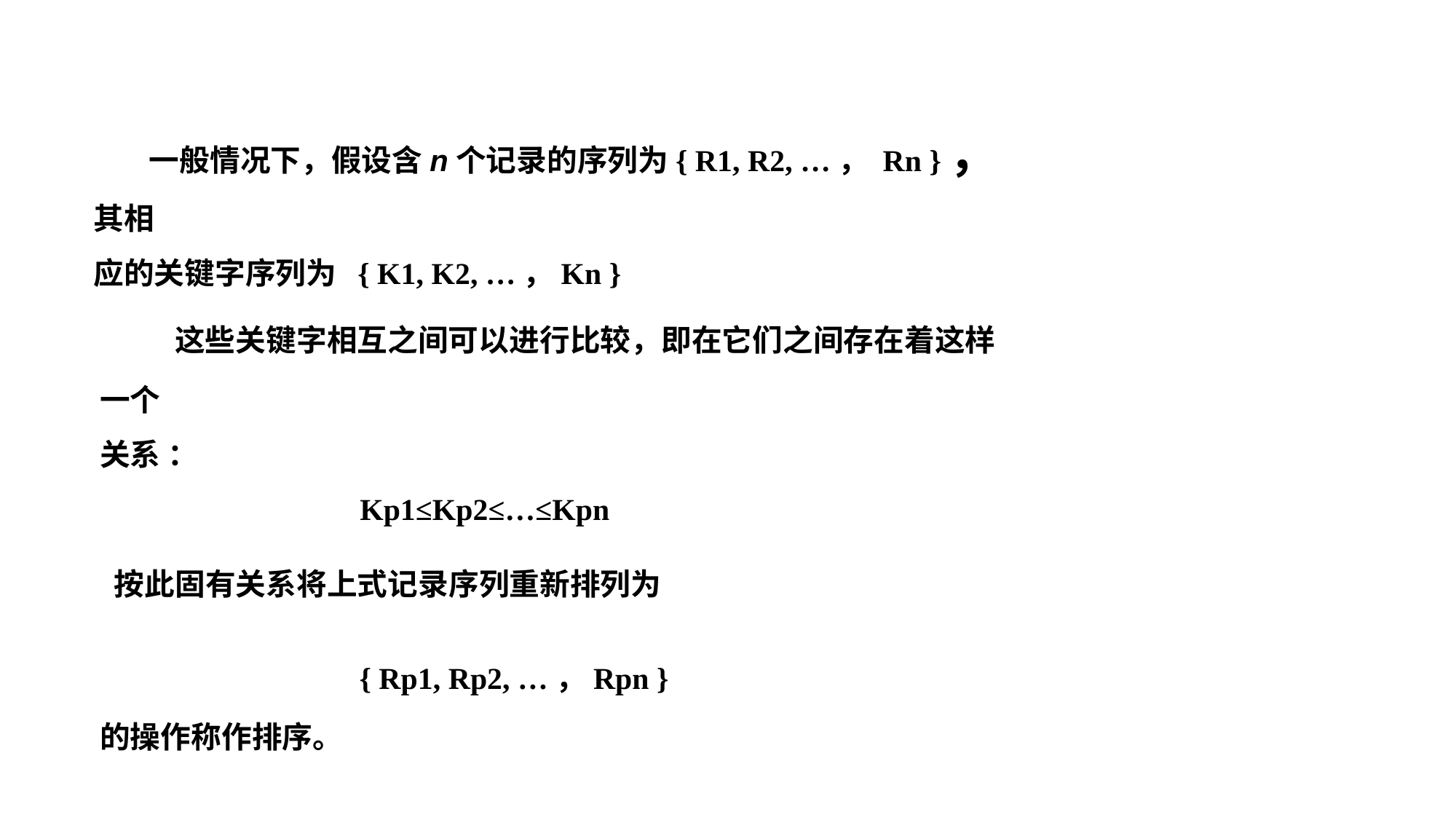

一般情况下，假设含n个记录的序列为{ R1, R2, …， Rn }，其相
应的关键字序列为  { K1, K2, …，Kn }
     这些关键字相互之间可以进行比较，即在它们之间存在着这样一个
关系 ：
                                  Kp1≤Kp2≤…≤Kpn

 按此固有关系将上式记录序列重新排列为
                   { Rp1, Rp2, …，Rpn }
的操作称作排序。